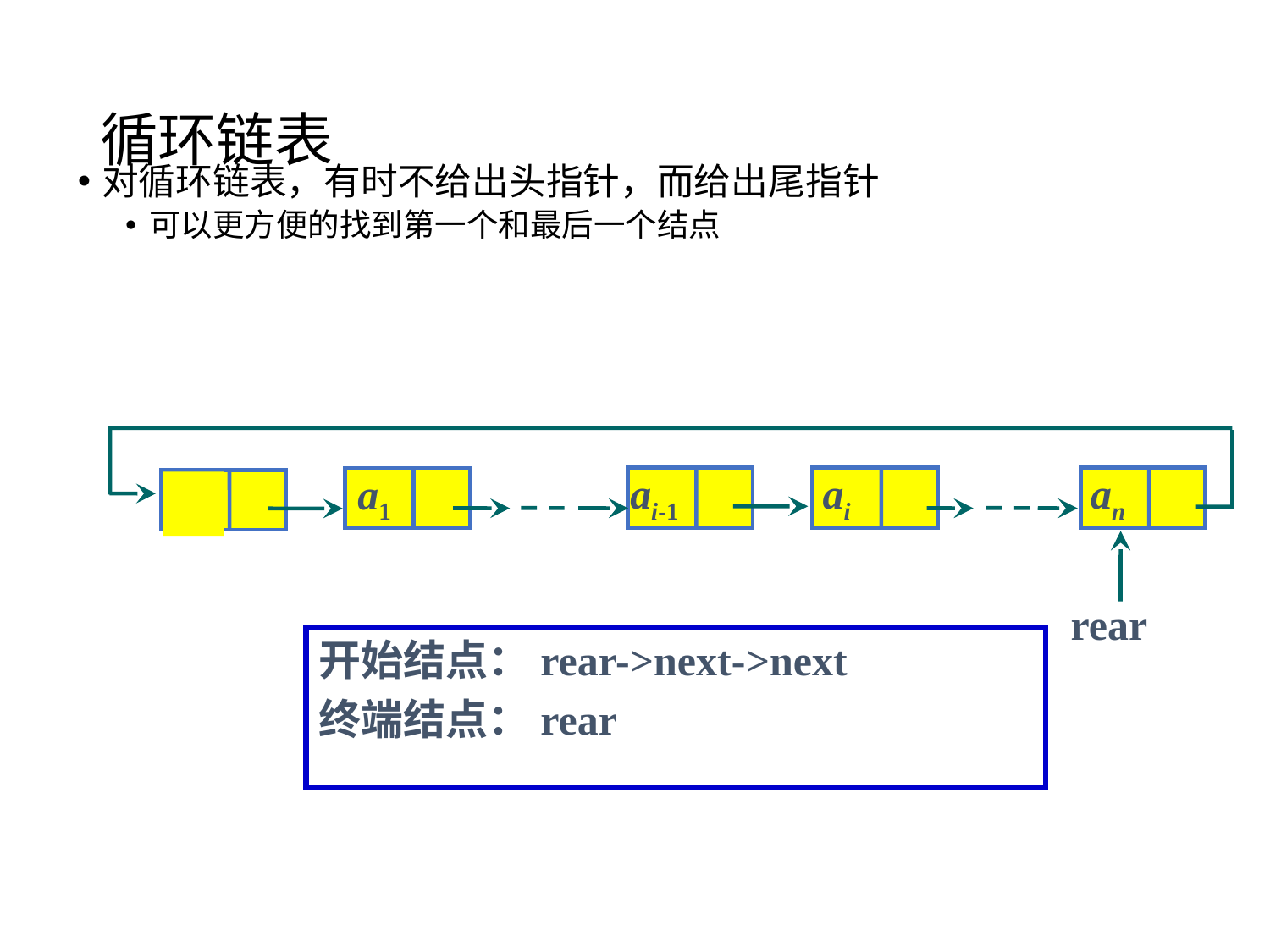

# 循环链表
对循环链表，有时不给出头指针，而给出尾指针
可以更方便的找到第一个和最后一个结点

ai-1

ai

an

a1

rear
开始结点：rear->next->next
终端结点：rear